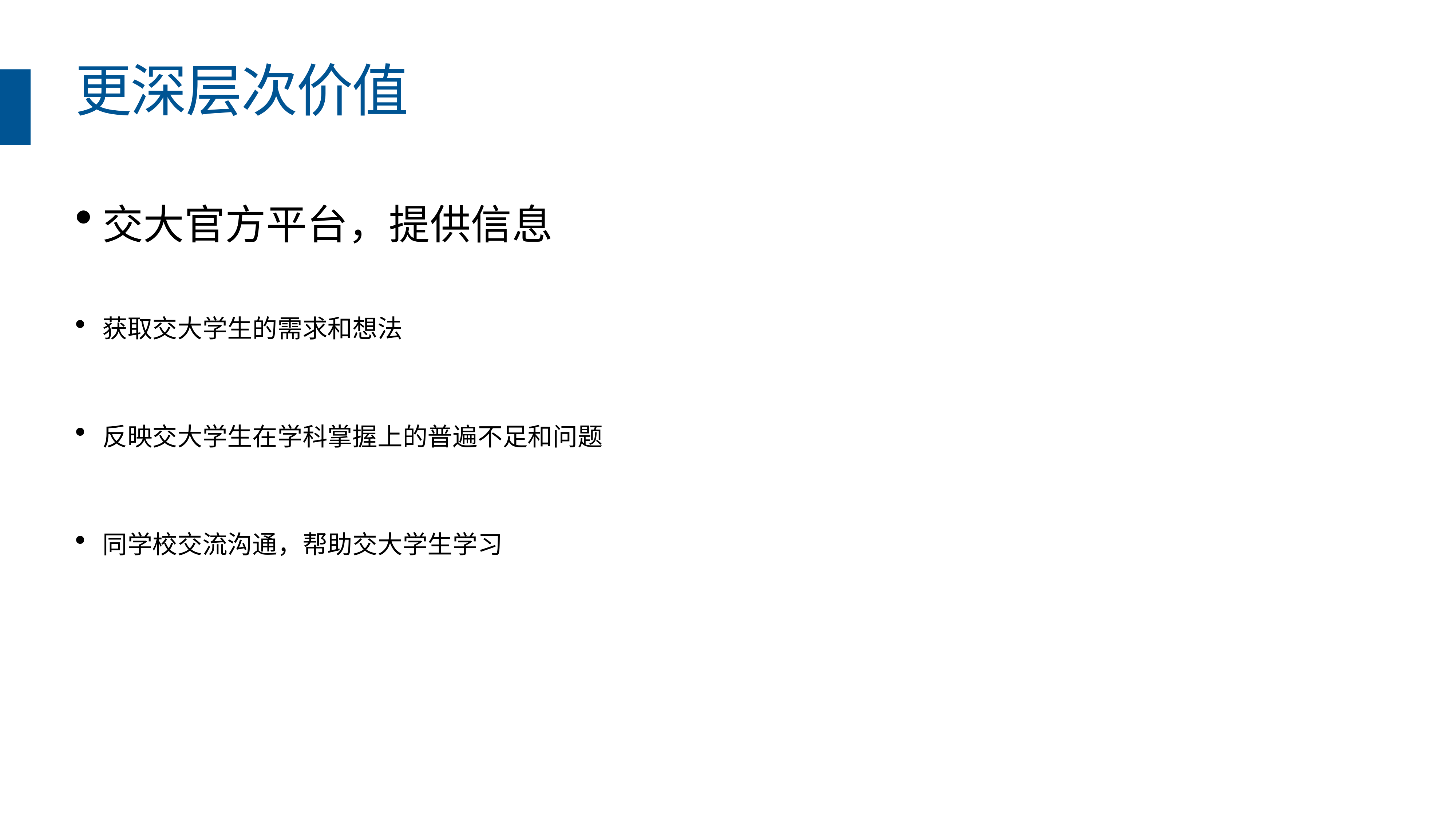

# 更深层次价值
交大官方平台，提供信息

获取交大学生的需求和想法

反映交大学生在学科掌握上的普遍不足和问题

同学校交流沟通，帮助交大学生学习